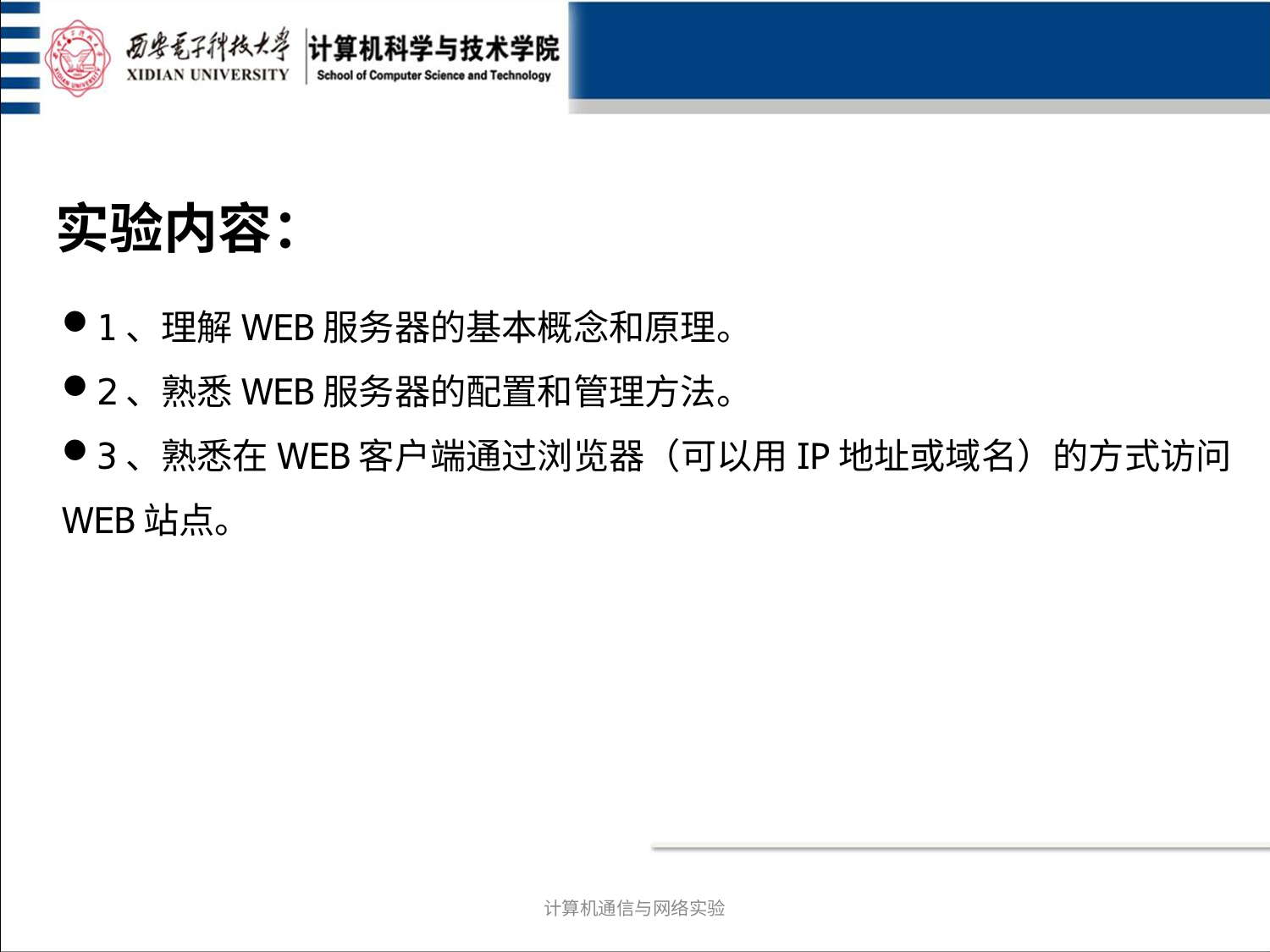

实验内容：

1、理解WEB服务器的基本概念和原理。
2、熟悉WEB服务器的配置和管理方法。
3、熟悉在WEB客户端通过浏览器（可以用IP地址或域名）的方式访问WEB站点。
计算机通信与网络实验